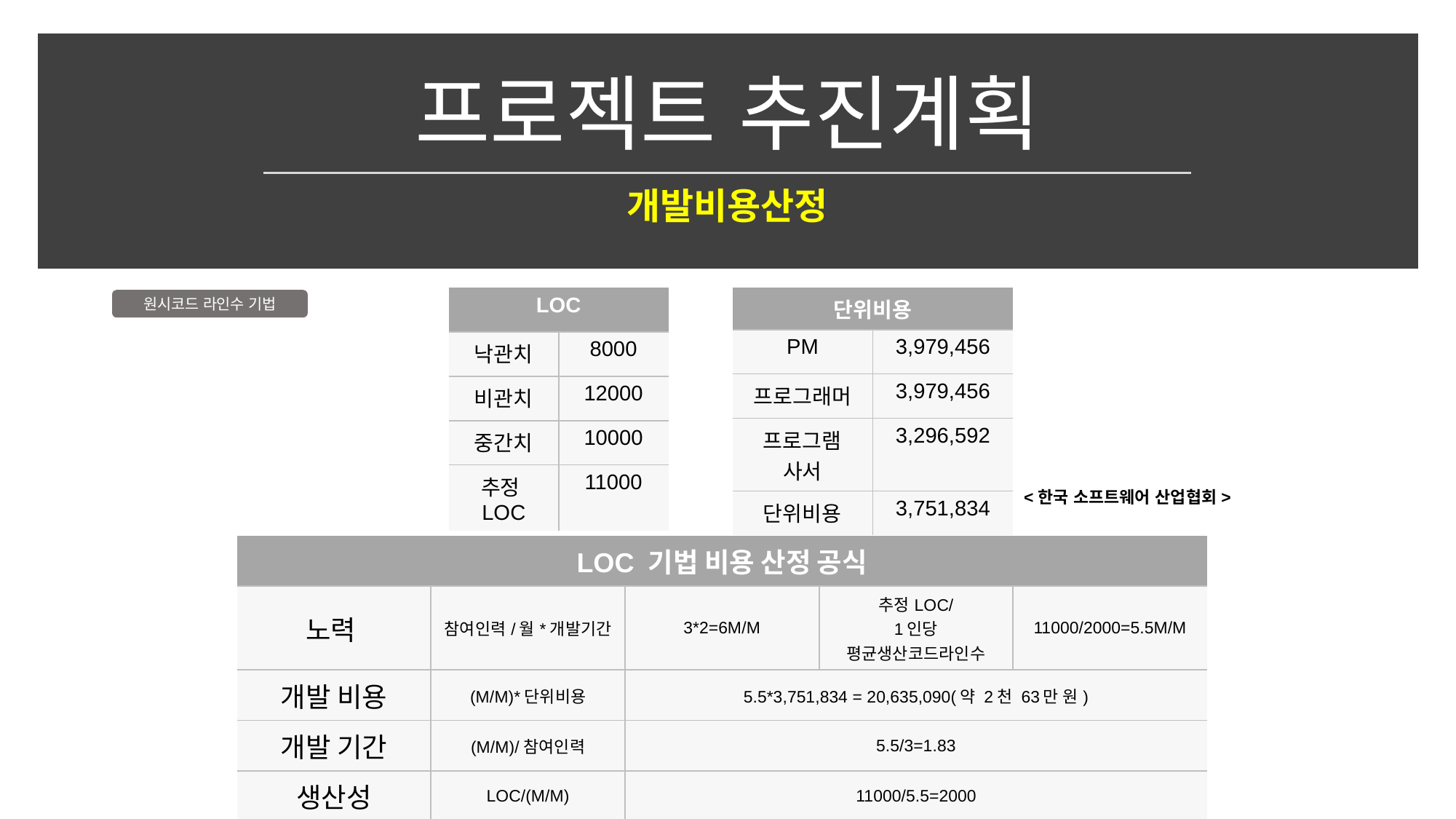

# 프로젝트 추진계획
개발비용산정

| LOC |  |
| --- | --- |
| 낙관치 | 8000 |
| 비관치 | 12000 |
| 중간치 | 10000 |
| 추정LOC | 11000 |
| 단위비용 |  |
| --- | --- |
| PM | 3,979,456 |
| 프로그래머 | 3,979,456 |
| 프로그램 사서 | 3,296,592 |
| 단위비용 | 3,751,834 |
원시코드 라인수 기법
<한국 소프트웨어 산업협회>
| LOC 기법 비용 산정 공식 |  |  |  |  |
| --- | --- | --- | --- | --- |
| 노력 | 참여인력/월\*개발기간 | 3\*2=6M/M | 추정LOC/ 1인당 평균생산코드라인수 | 11000/2000=5.5M/M |
| 개발 비용 | (M/M)\*단위비용 | 5.5\*3,751,834 = 20,635,090(약 2천 63만 원) |  |  |
| 개발 기간 | (M/M)/참여인력 | 5.5/3=1.83 |  |  |
| 생산성 | LOC/(M/M) | 11000/5.5=2000 |  |  |